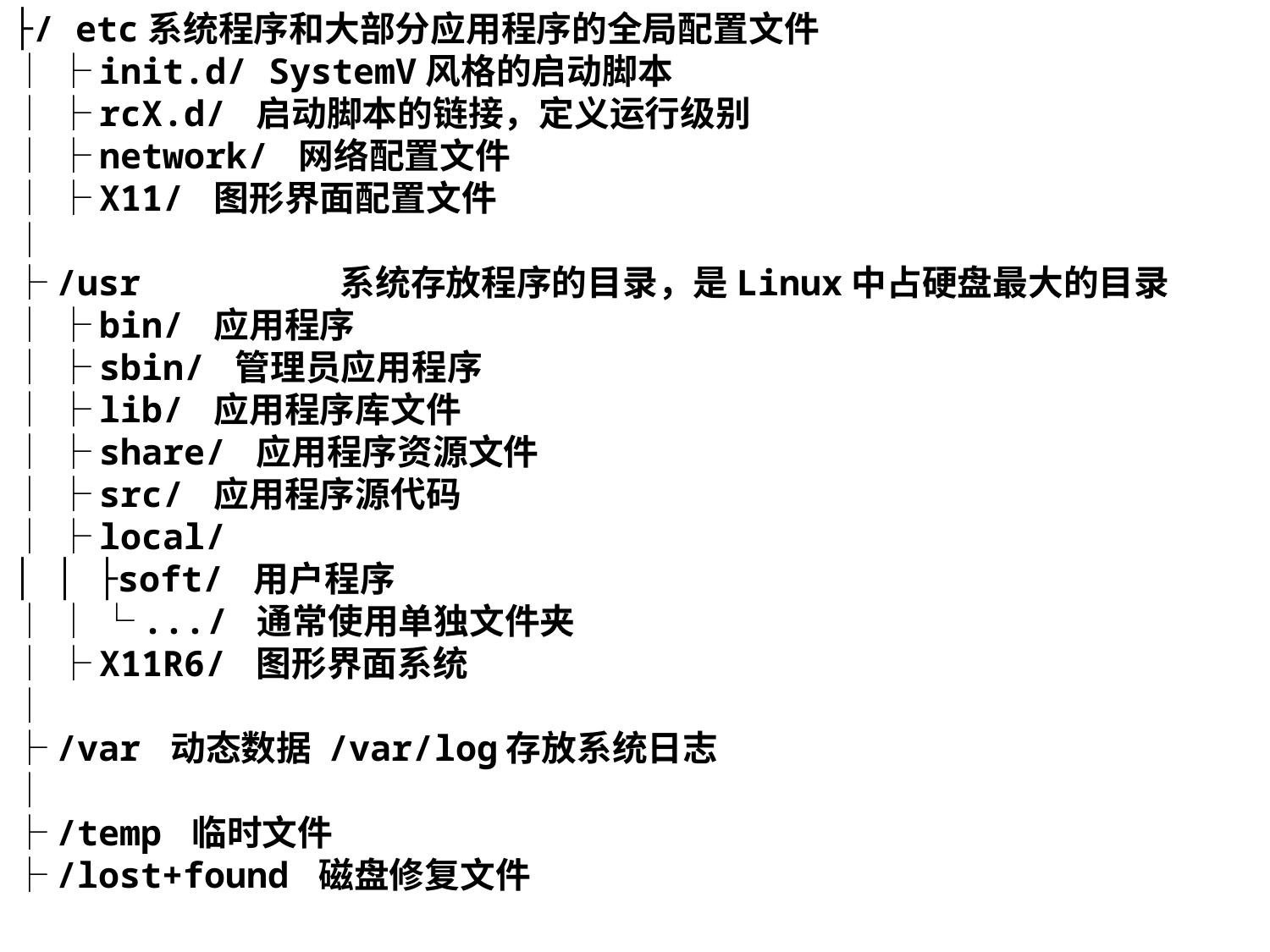

├/ etc系统程序和大部分应用程序的全局配置文件
│ ├init.d/ SystemV风格的启动脚本
│ ├rcX.d/ 启动脚本的链接，定义运行级别
│ ├network/ 网络配置文件
│ ├X11/ 图形界面配置文件
│
├/usr         系统存放程序的目录，是Linux中占硬盘最大的目录
│ ├bin/ 应用程序
│ ├sbin/ 管理员应用程序
│ ├lib/ 应用程序库文件
│ ├share/ 应用程序资源文件
│ ├src/ 应用程序源代码
│ ├local/
│ │ ├soft/ 用户程序
│ │ └.../ 通常使用单独文件夹
│ ├X11R6/ 图形界面系统
│
├/var 动态数据 /var/log存放系统日志
│
├/temp 临时文件
├/lost+found 磁盘修复文件
28